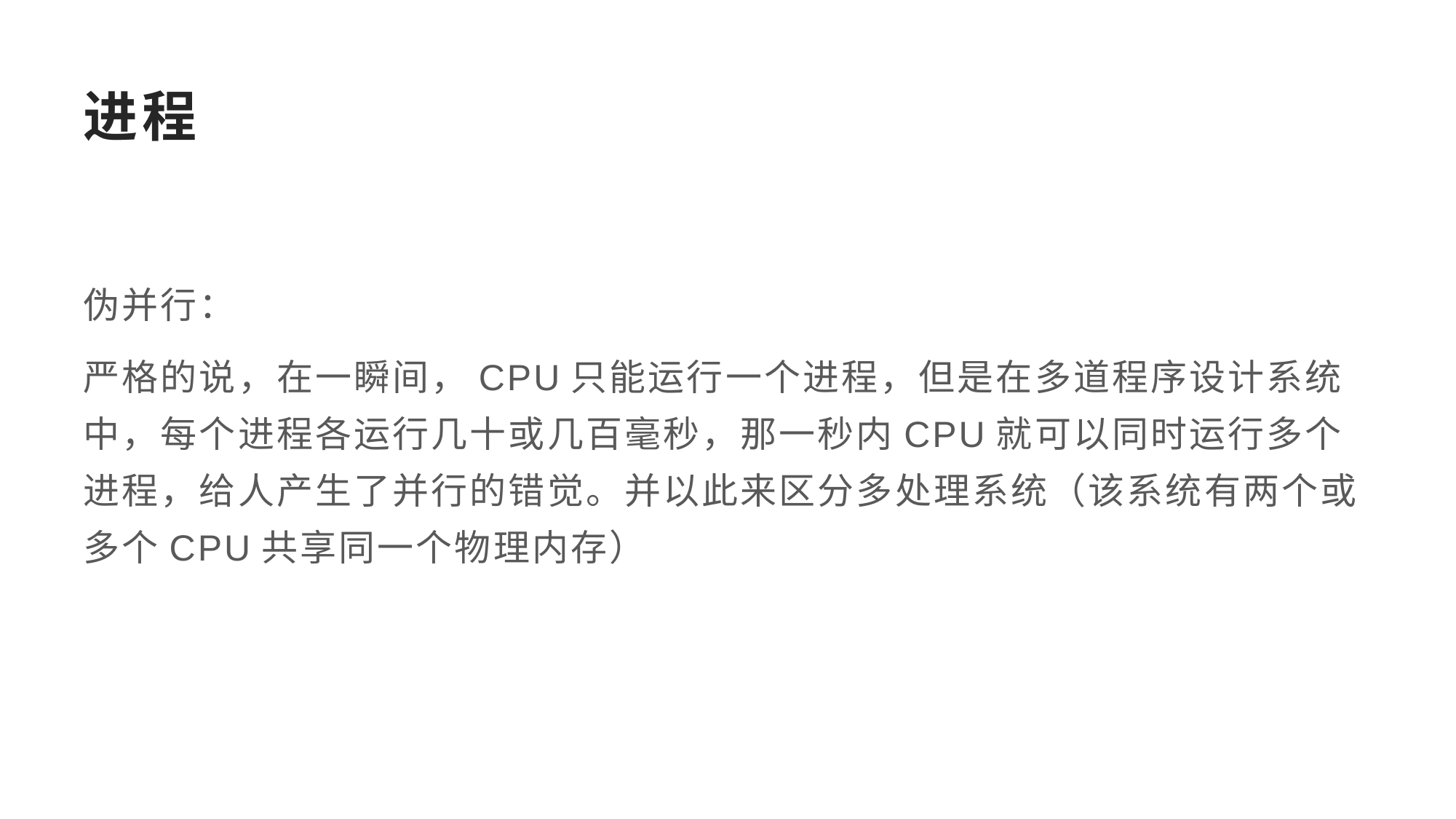

# 进程
伪并行：
严格的说，在一瞬间，CPU只能运行一个进程，但是在多道程序设计系统中，每个进程各运行几十或几百毫秒，那一秒内CPU就可以同时运行多个进程，给人产生了并行的错觉。并以此来区分多处理系统（该系统有两个或多个CPU共享同一个物理内存）